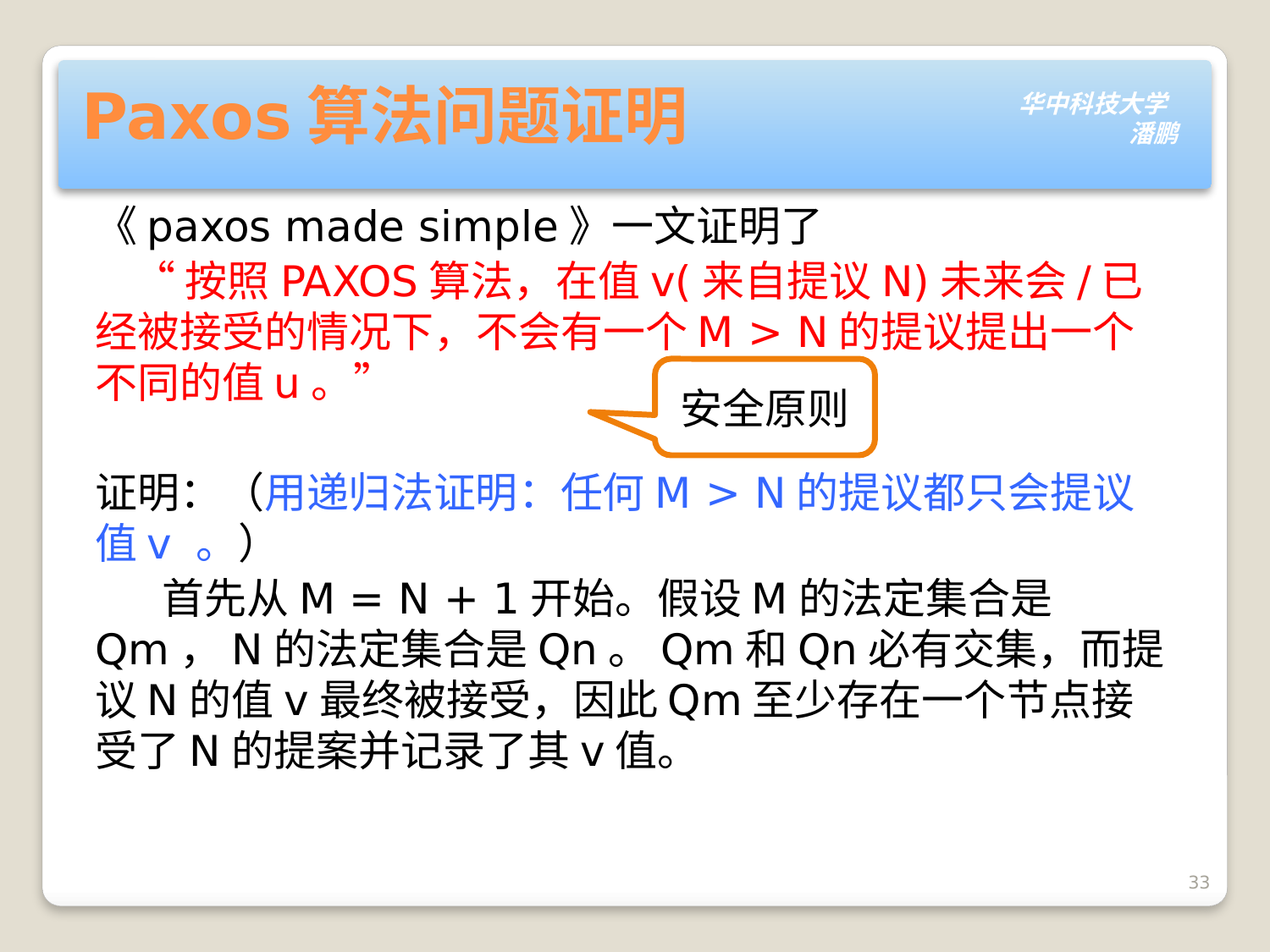

# Paxos算法问题证明
《paxos made simple》一文证明了
    “按照PAXOS算法，在值v(来自提议N)未来会/已经被接受的情况下，不会有一个M > N的提议提出一个不同的值u。”

证明：（用递归法证明：任何M > N的提议都只会提议值v 。）
      首先从M = N + 1开始。假设M的法定集合是Qm，N的法定集合是Qn。Qm和Qn必有交集，而提议N的值v最终被接受，因此Qm至少存在一个节点接受了N的提案并记录了其v值。
安全原则
33